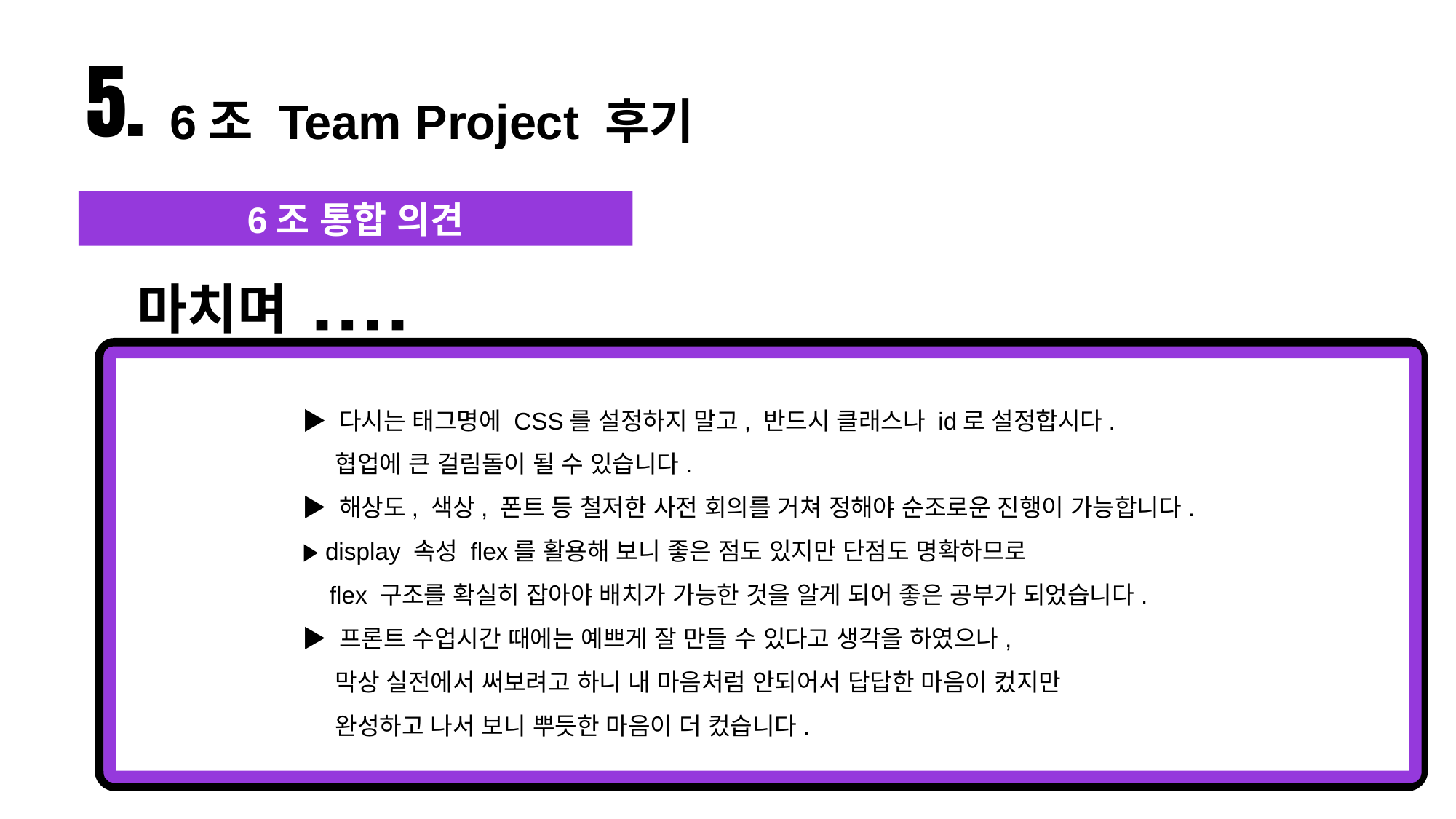

5.
6조 Team Project 후기
6조 통합 의견
마치며 . . . .

▶ 다시는 태그명에 CSS를 설정하지 말고, 반드시 클래스나 id로 설정합시다.
    협업에 큰 걸림돌이 될 수 있습니다.
▶ 해상도, 색상, 폰트 등 철저한 사전 회의를 거쳐 정해야 순조로운 진행이 가능합니다.
▶ display 속성 flex를 활용해 보니 좋은 점도 있지만 단점도 명확하므로
    flex 구조를 확실히 잡아야 배치가 가능한 것을 알게 되어 좋은 공부가 되었습니다.
▶ 프론트 수업시간 때에는 예쁘게 잘 만들 수 있다고 생각을 하였으나,
    막상 실전에서 써보려고 하니 내 마음처럼 안되어서 답답한 마음이 컸지만
    완성하고 나서 보니 뿌듯한 마음이 더 컸습니다.